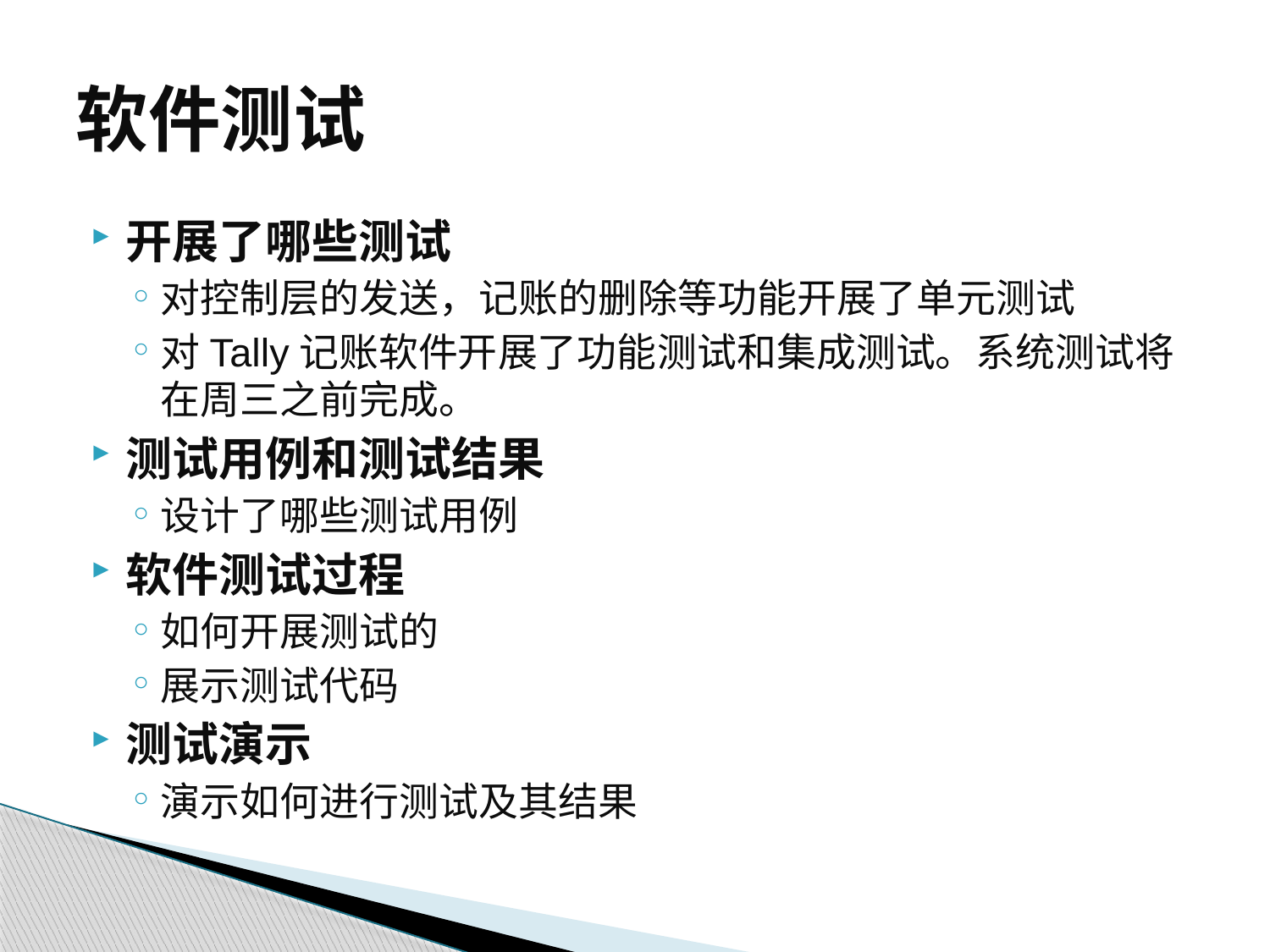

# 软件测试
开展了哪些测试
对控制层的发送，记账的删除等功能开展了单元测试
对Tally记账软件开展了功能测试和集成测试。系统测试将在周三之前完成。
测试用例和测试结果
设计了哪些测试用例
软件测试过程
如何开展测试的
展示测试代码
测试演示
演示如何进行测试及其结果